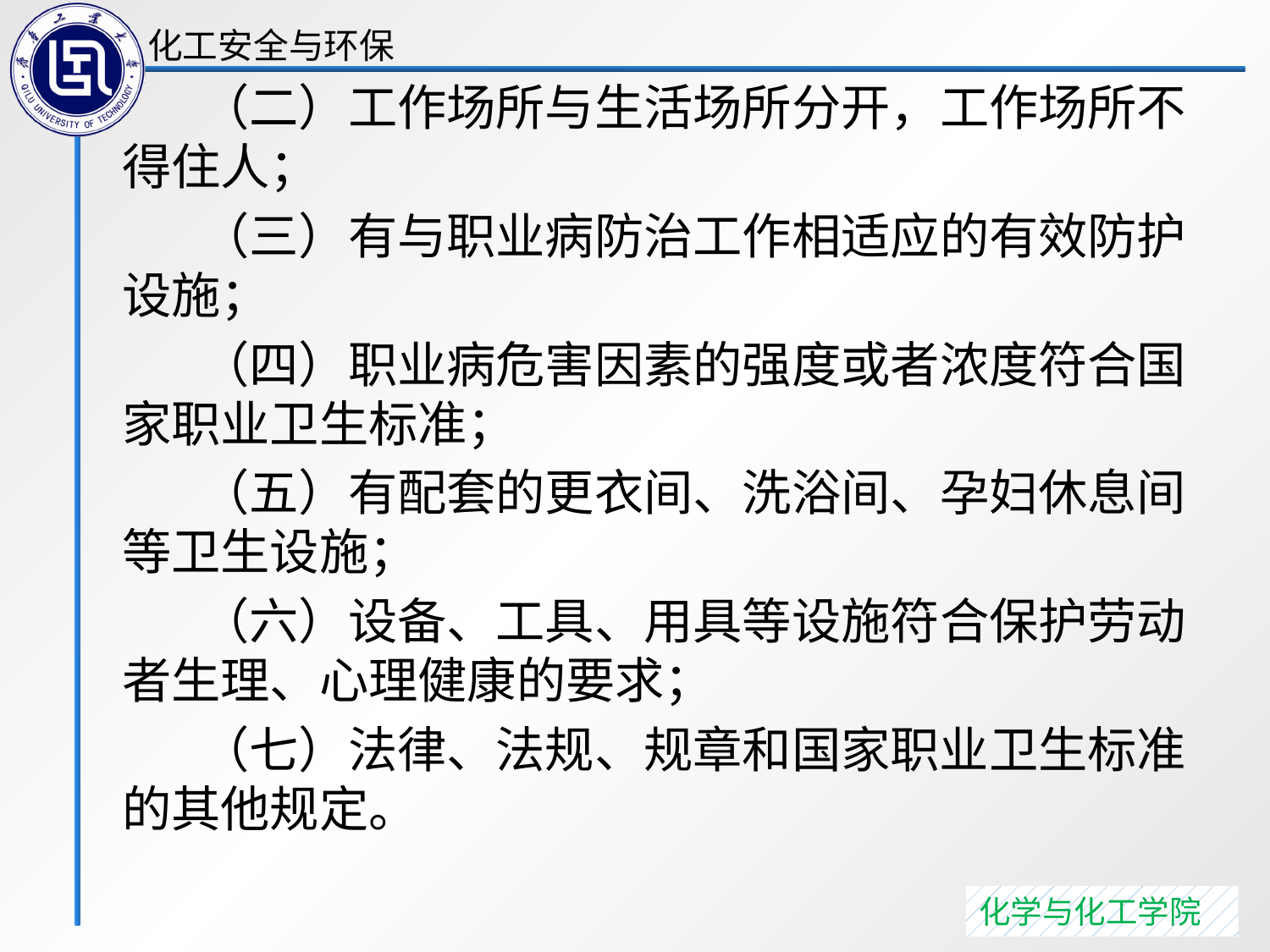

（二）工作场所与生活场所分开，工作场所不得住人；
      （三）有与职业病防治工作相适应的有效防护设施；
      （四）职业病危害因素的强度或者浓度符合国家职业卫生标准；
      （五）有配套的更衣间、洗浴间、孕妇休息间等卫生设施；
      （六）设备、工具、用具等设施符合保护劳动者生理、心理健康的要求；
      （七）法律、法规、规章和国家职业卫生标准的其他规定。